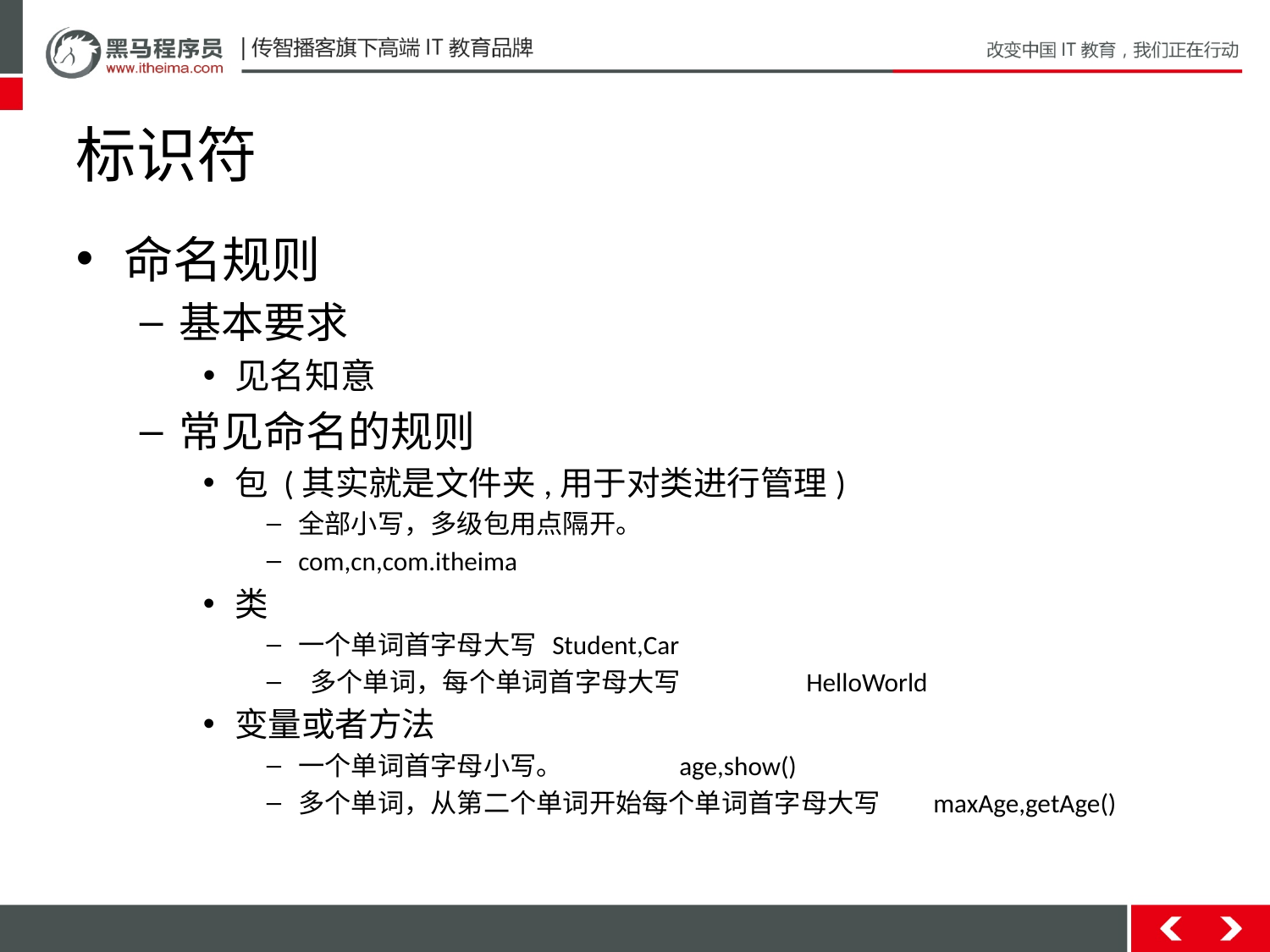

# 标识符
命名规则
基本要求
见名知意
常见命名的规则
包 (其实就是文件夹,用于对类进行管理)
全部小写，多级包用点隔开。
com,cn,com.itheima
类
一个单词首字母大写	Student,Car
 多个单词，每个单词首字母大写	HelloWorld
变量或者方法
一个单词首字母小写。	age,show()
多个单词，从第二个单词开始每个单词首字母大写	maxAge,getAge()